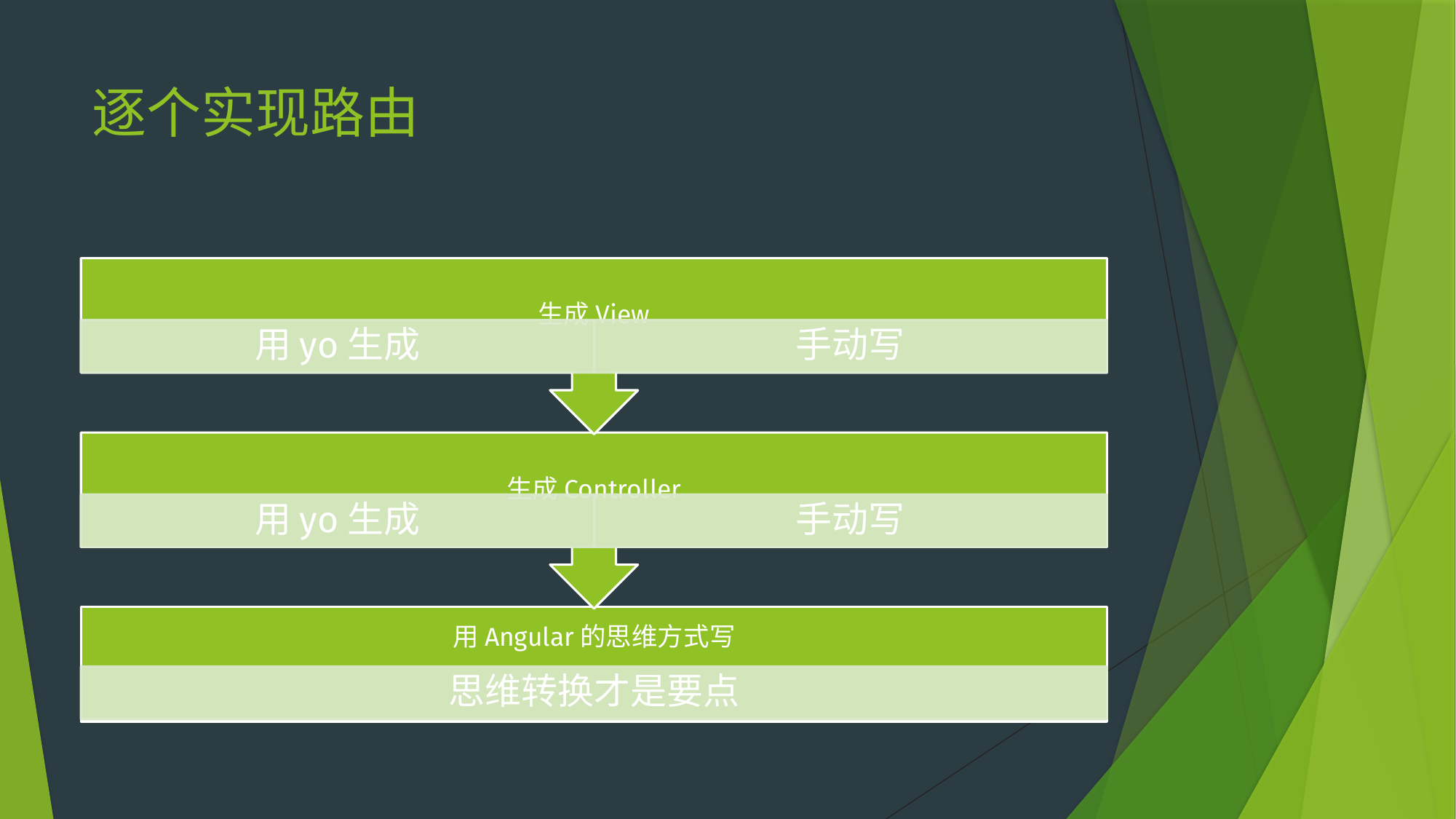

# 逐个实现路由
用Angular的思维方式写
思维转换才是要点
生成Controller
用yo生成
手动写
生成View
用yo生成
手动写